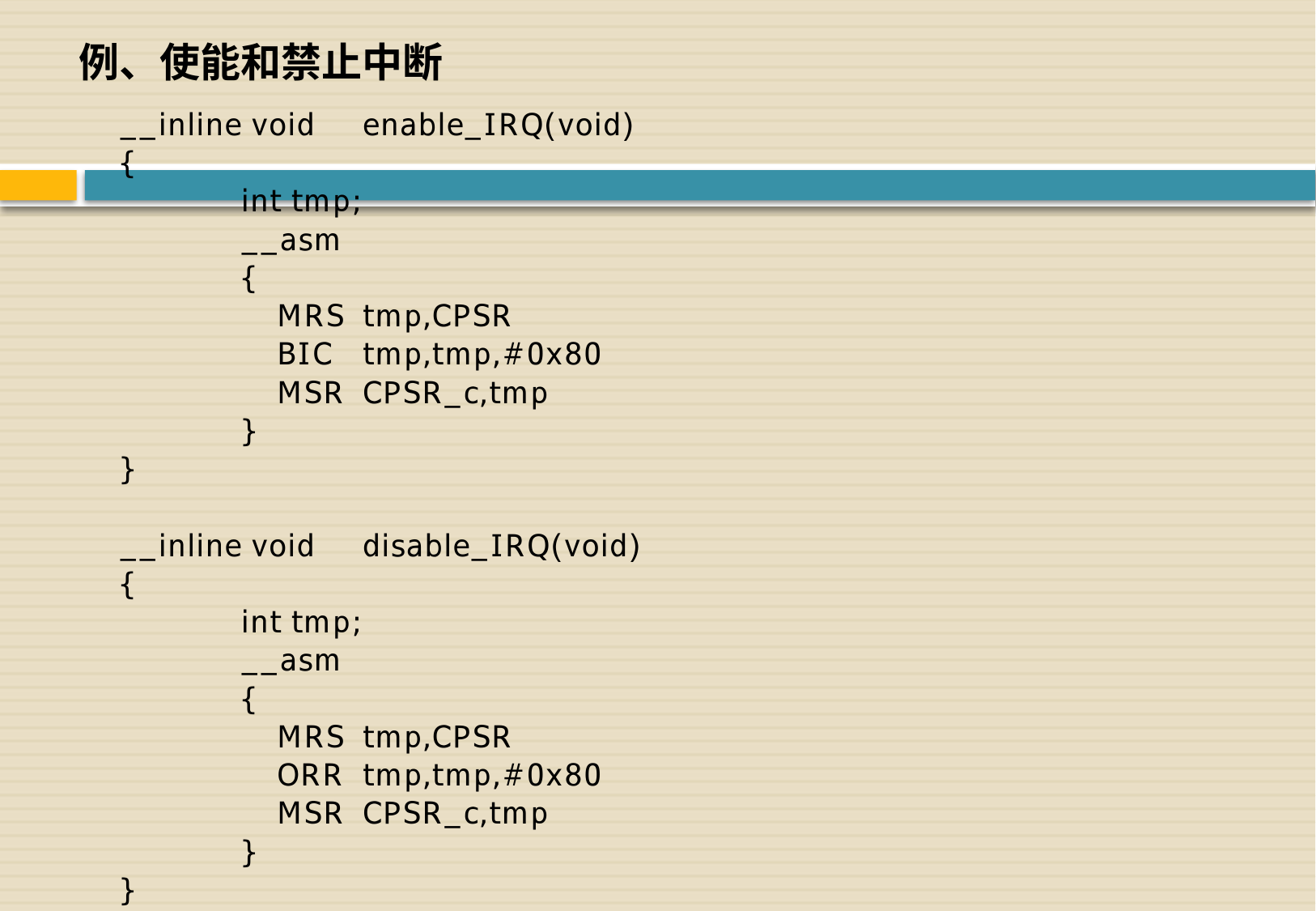

例、使能和禁止中断
__inline void	enable_IRQ(void)
{
	int tmp;
	__asm
	{
	    MRS	tmp,CPSR
	    BIC	tmp,tmp,#0x80
	    MSR	CPSR_c,tmp
	}
}

__inline void	disable­_IRQ(void)
{
	int tmp;
	__asm
	{
	    MRS	tmp,CPSR
	    ORR	tmp,tmp,#0x80
	    MSR	CPSR_c,tmp
	}
}